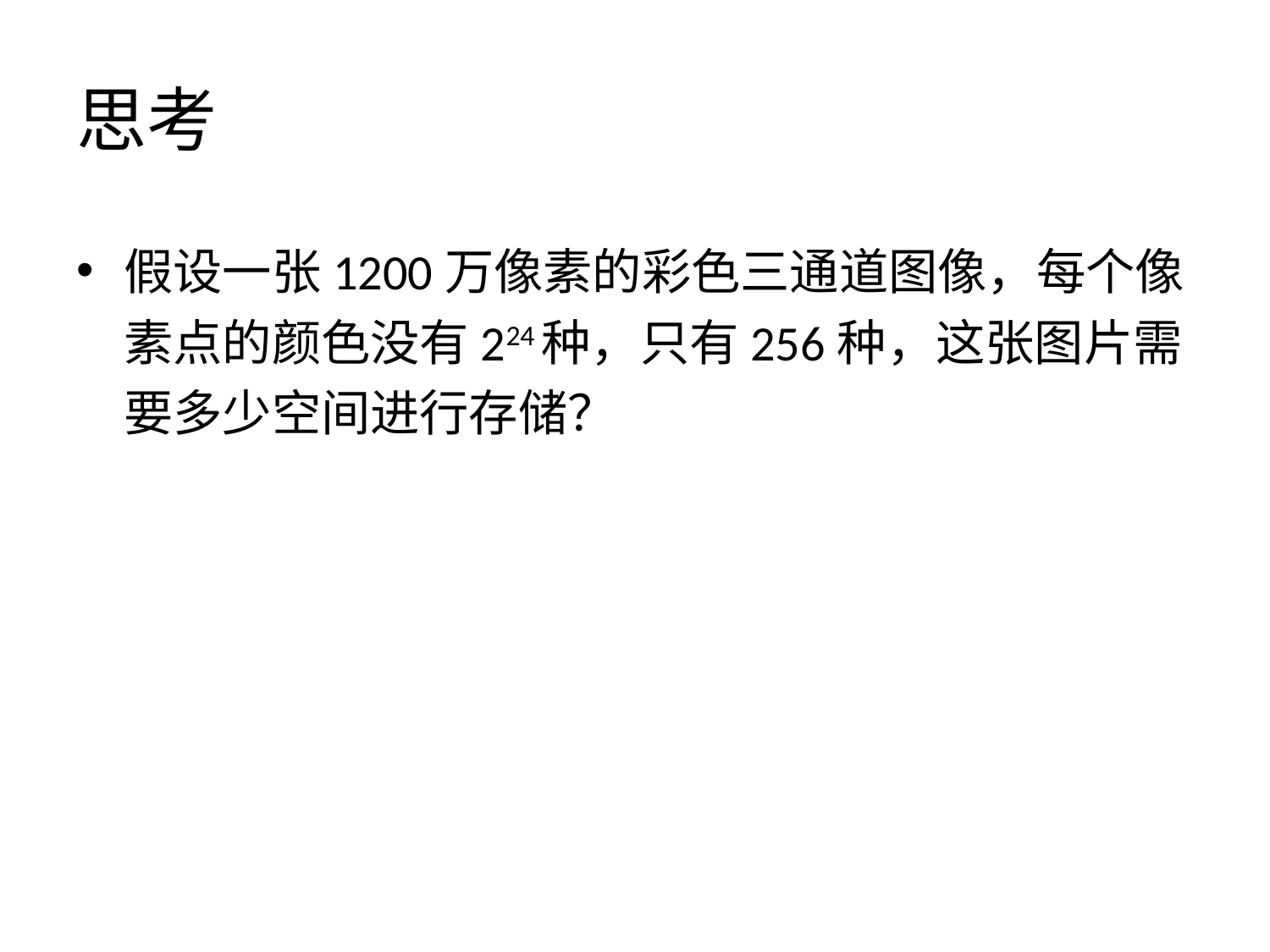

# 思考
假设一张1200万像素的彩色三通道图像，每个像素点的颜色没有224种，只有256种，这张图片需要多少空间进行存储？